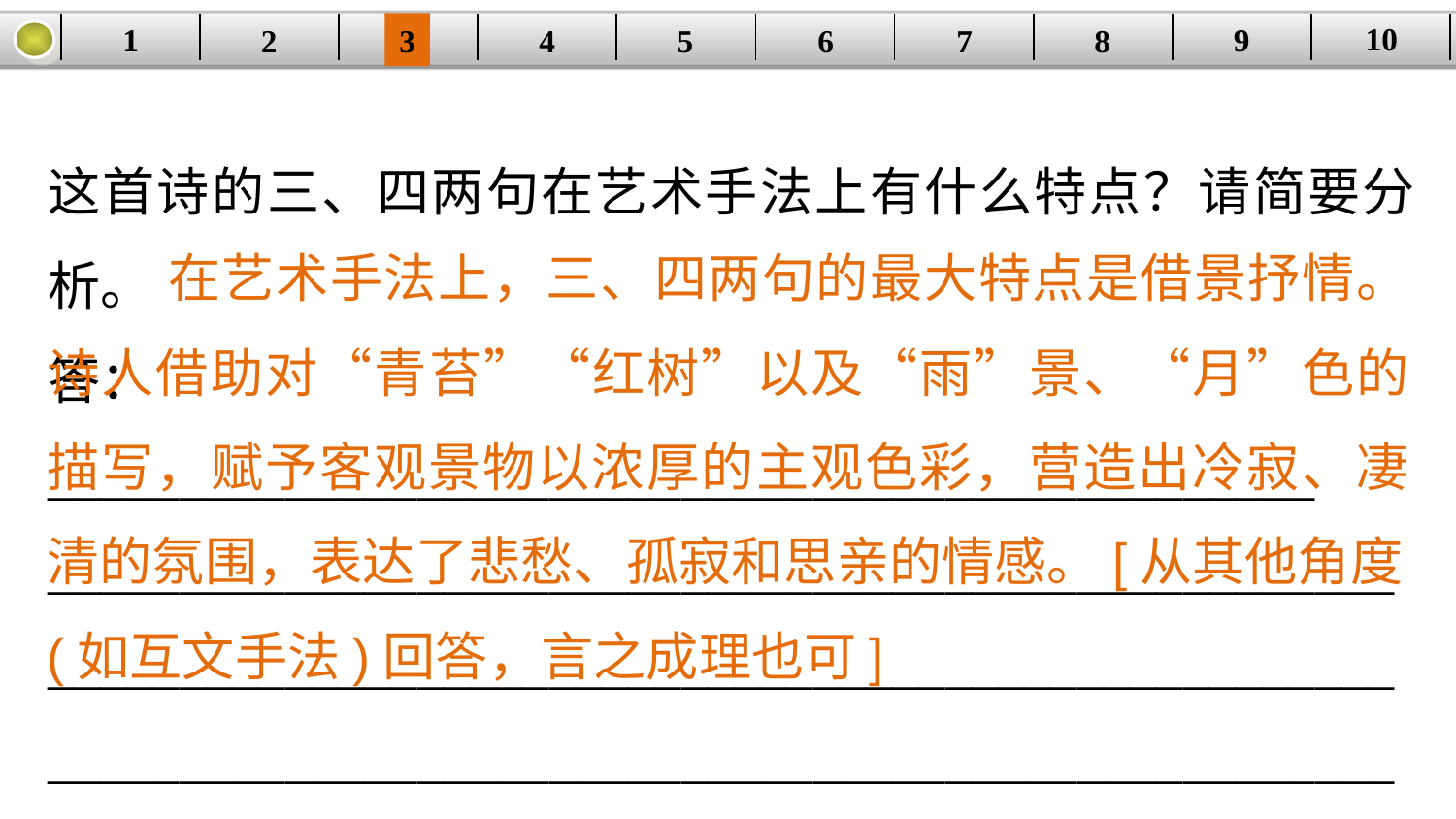

10

9
1
3
4
5
6
8
2
|  |  |  |  |  |  |  |  |  |  |
| --- | --- | --- | --- | --- | --- | --- | --- | --- | --- |
7

这首诗的三、四两句在艺术手法上有什么特点？请简要分析。
答：________________________________________________
__________________________________________________________________________________________________________________________________________________________________________________________
    　在艺术手法上，三、四两句的最大特点是借景抒情。诗人借助对“青苔”“红树”以及“雨”景、“月”色的描写，赋予客观景物以浓厚的主观色彩，营造出冷寂、凄清的氛围，表达了悲愁、孤寂和思亲的情感。[从其他角度(如互文手法)回答，言之成理也可]